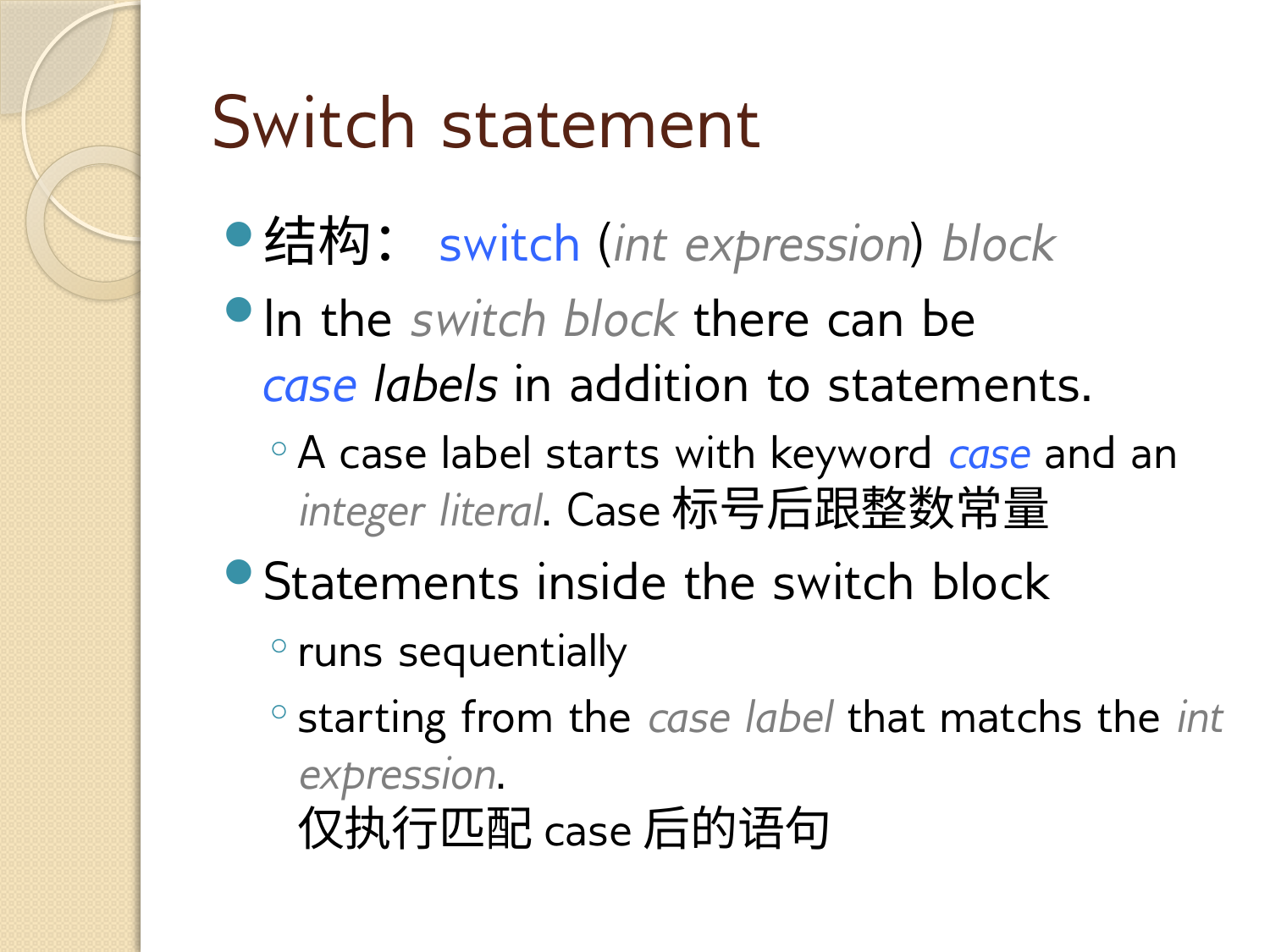

# Switch statement
结构：switch (int expression) block
In the switch block there can be
case labels in addition to statements.
A case label starts with keyword case and an integer literal. Case标号后跟整数常量
Statements inside the switch block
runs sequentially
starting from the case label that matchs the int expression.
仅执行匹配case后的语句